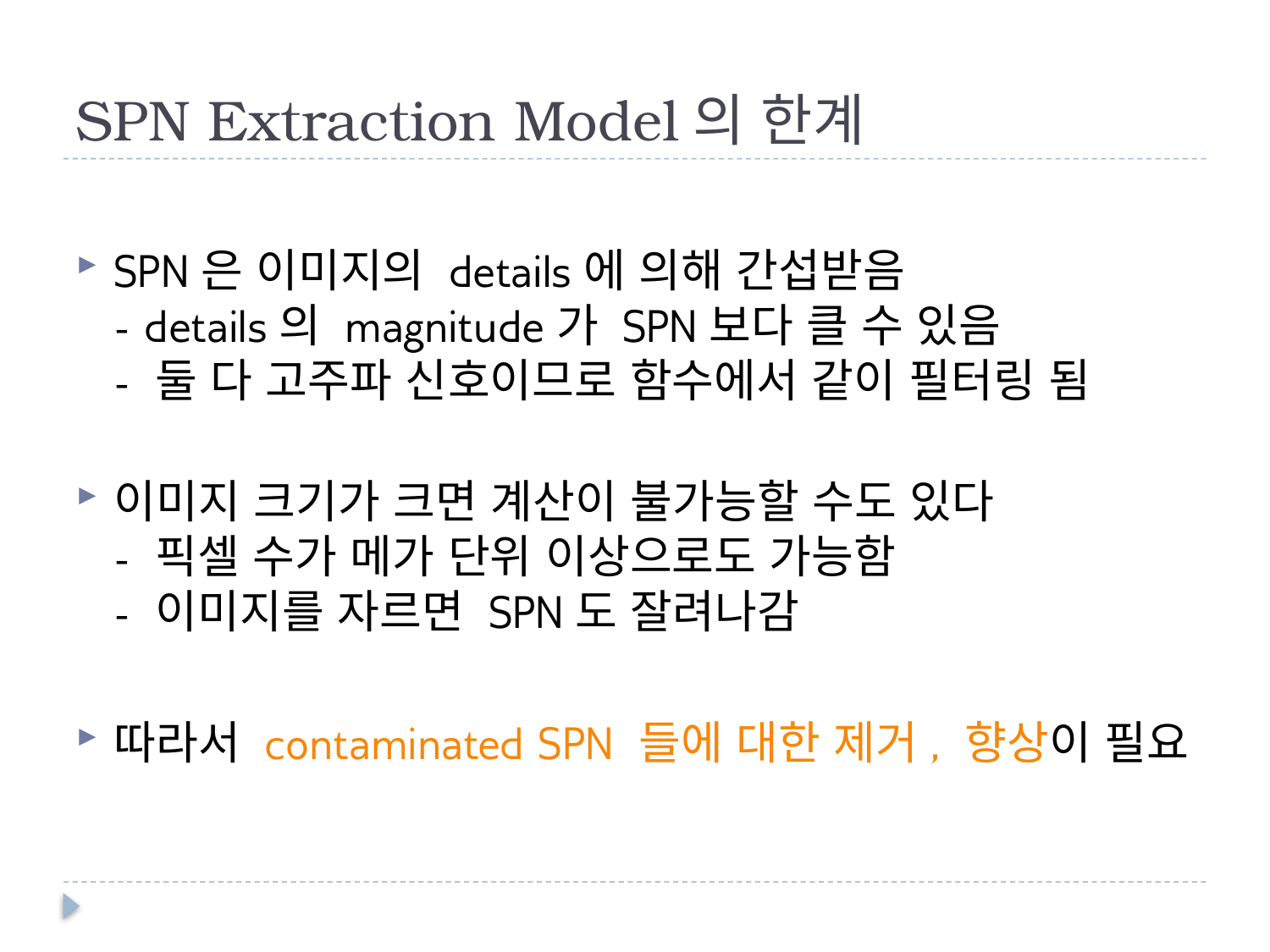

# SPN Extraction Model의 한계

SPN은 이미지의 details에 의해 간섭받음
- details의 magnitude가 SPN보다 클 수 있음
- 둘 다 고주파 신호이므로 함수에서 같이 필터링 됨
이미지 크기가 크면 계산이 불가능할 수도 있다
- 픽셀 수가 메가 단위 이상으로도 가능함
- 이미지를 자르면 SPN도 잘려나감

따라서 contaminated SPN 들에 대한 제거, 향상이 필요